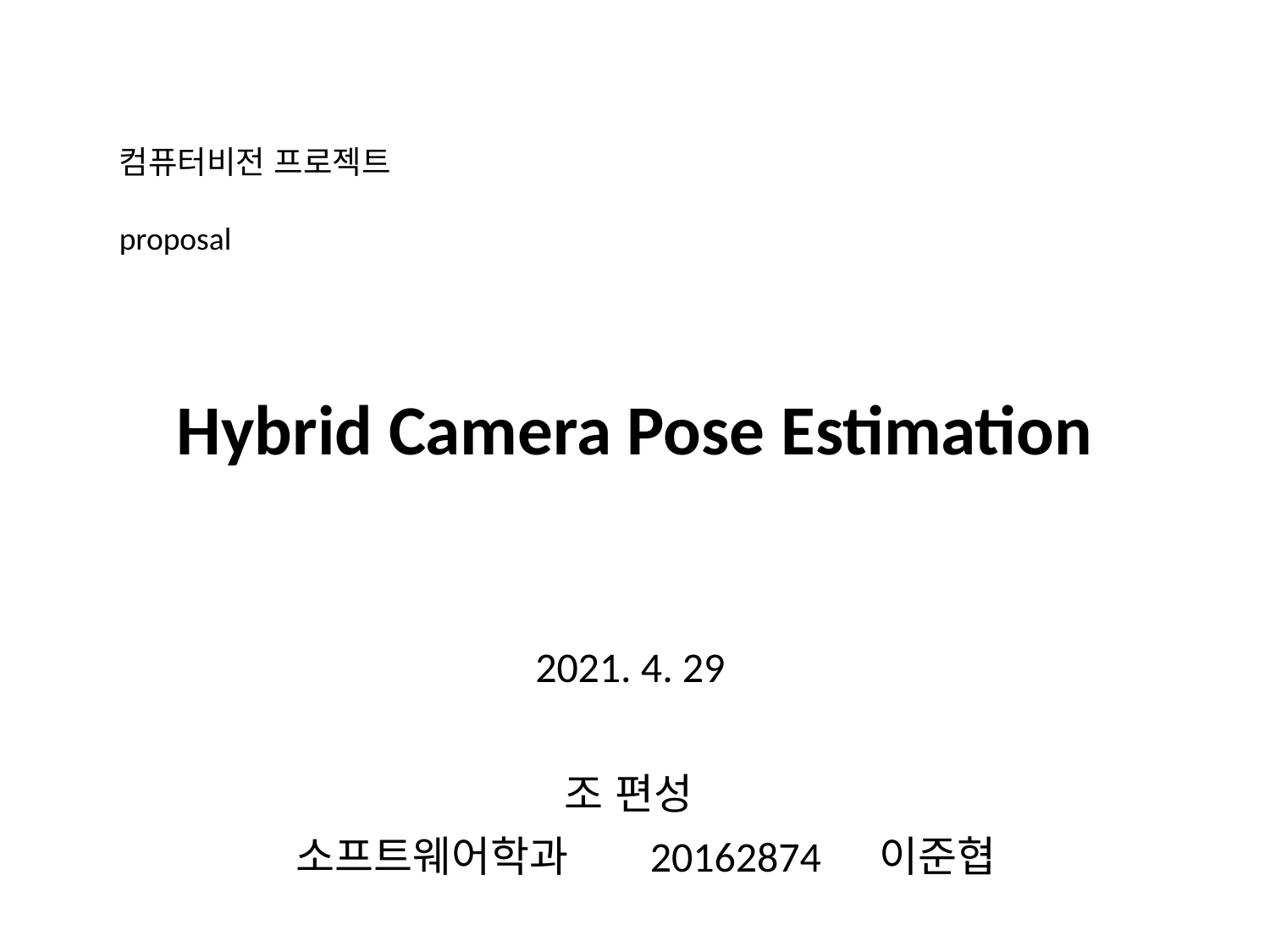

컴퓨터비전 프로젝트

proposal
# Hybrid Camera Pose Estimation

2021. 4. 29

조 편성
 소프트웨어학과      20162874     이준협